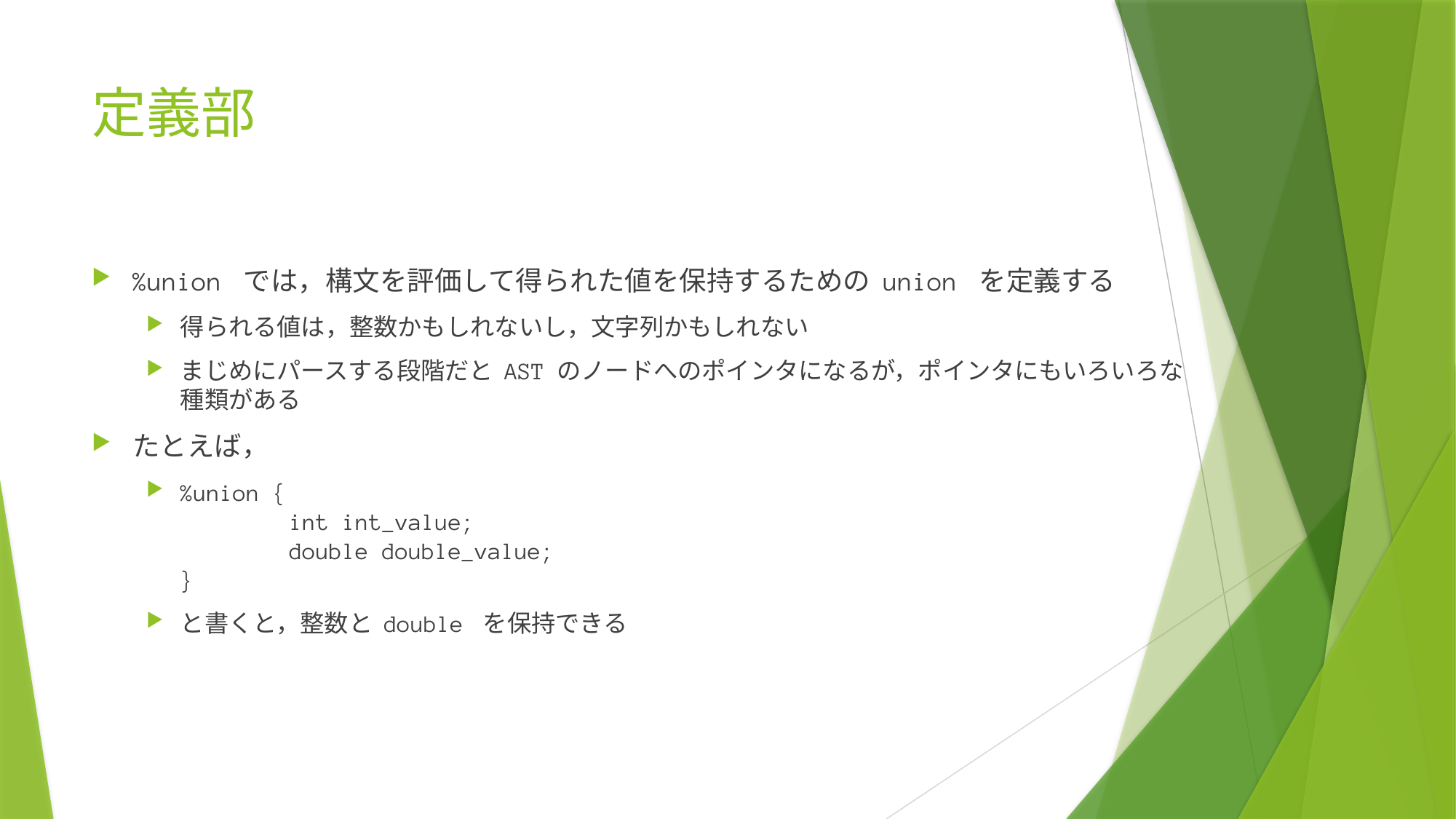

# 定義部
%union では，構文を評価して得られた値を保持するための union を定義する
得られる値は，整数かもしれないし，文字列かもしれない
まじめにパースする段階だと AST のノードへのポインタになるが，ポインタにもいろいろな種類がある
たとえば，
%union {
	int int_value;
	double double_value;
}
と書くと，整数と double を保持できる